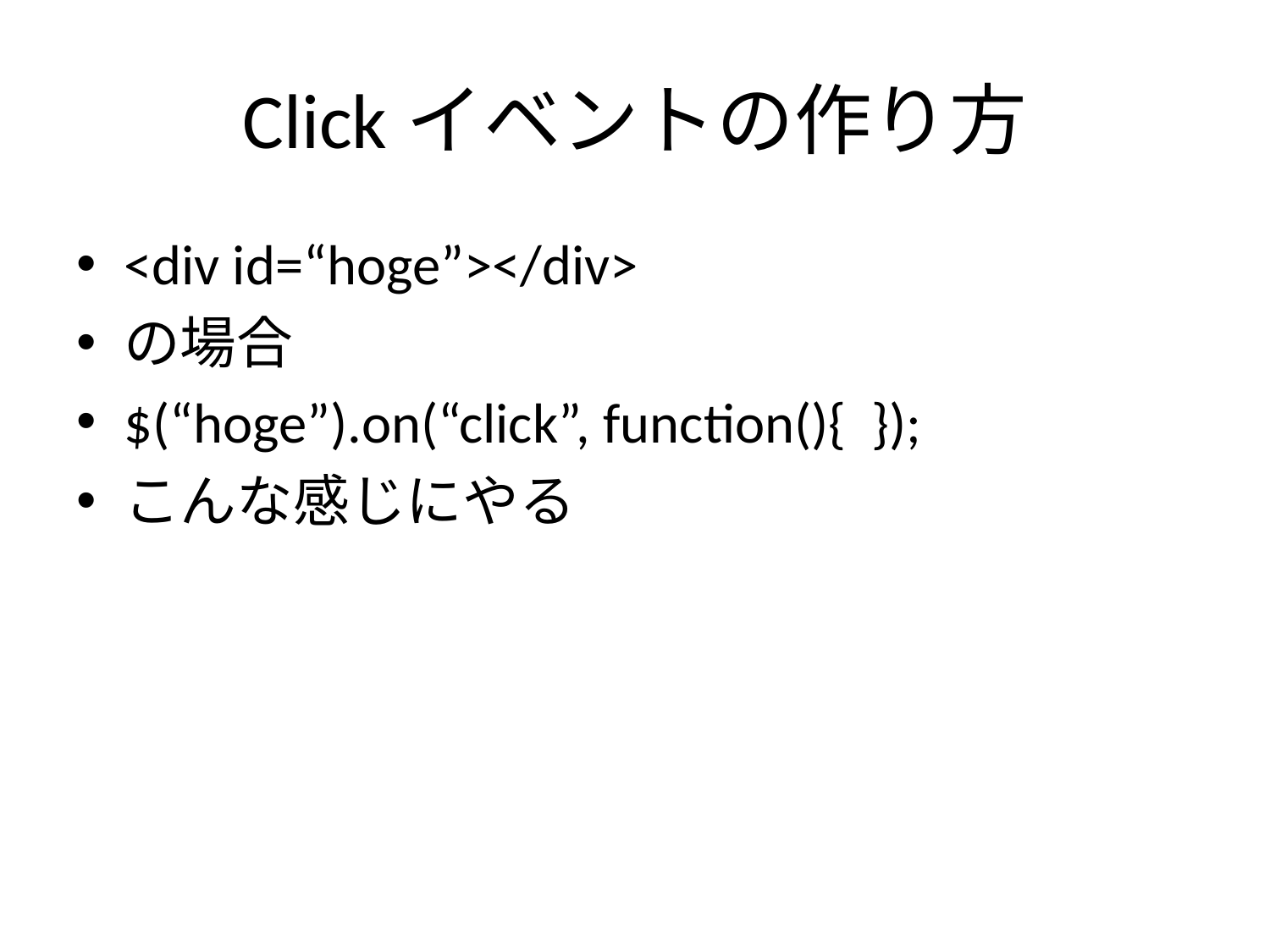

# Clickイベントの作り方
<div id=“hoge”></div>
の場合
$(“hoge”).on(“click”, function(){  });
こんな感じにやる